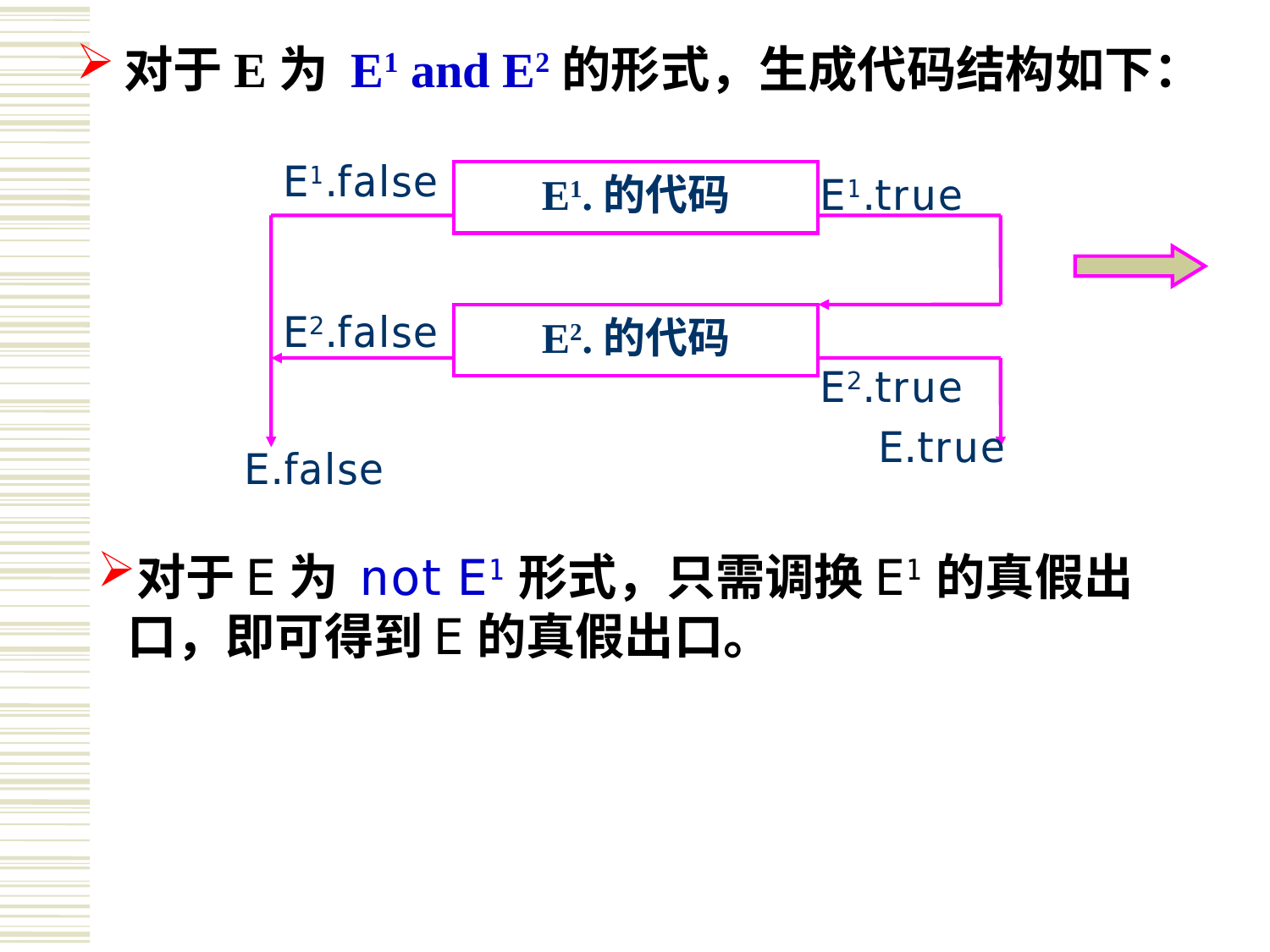

对于E为 E1 and E2的形式，生成代码结构如下：
E1.false
E1.的代码

E2.的代码

E1.true
E2.false
E2.true
E.true
E.false

对于E为 not E1形式，只需调换E1的真假出口，即可得到E的真假出口。